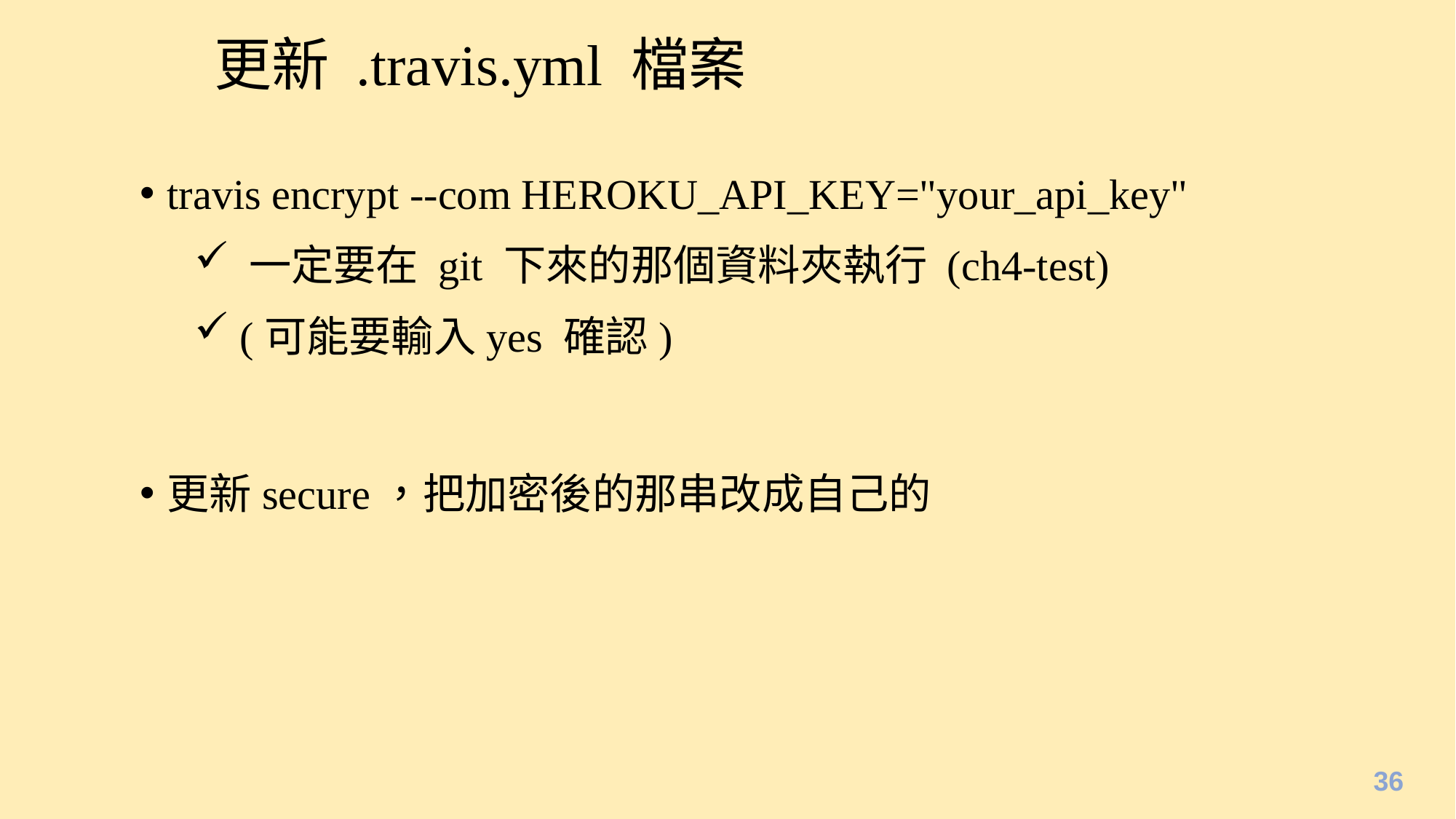

# 更新 .travis.yml 檔案
travis encrypt --com HEROKU_API_KEY="your_api_key"
 一定要在 git 下來的那個資料夾執行 (ch4-test)
 (可能要輸入yes 確認)

更新secure，把加密後的那串改成自己的

36